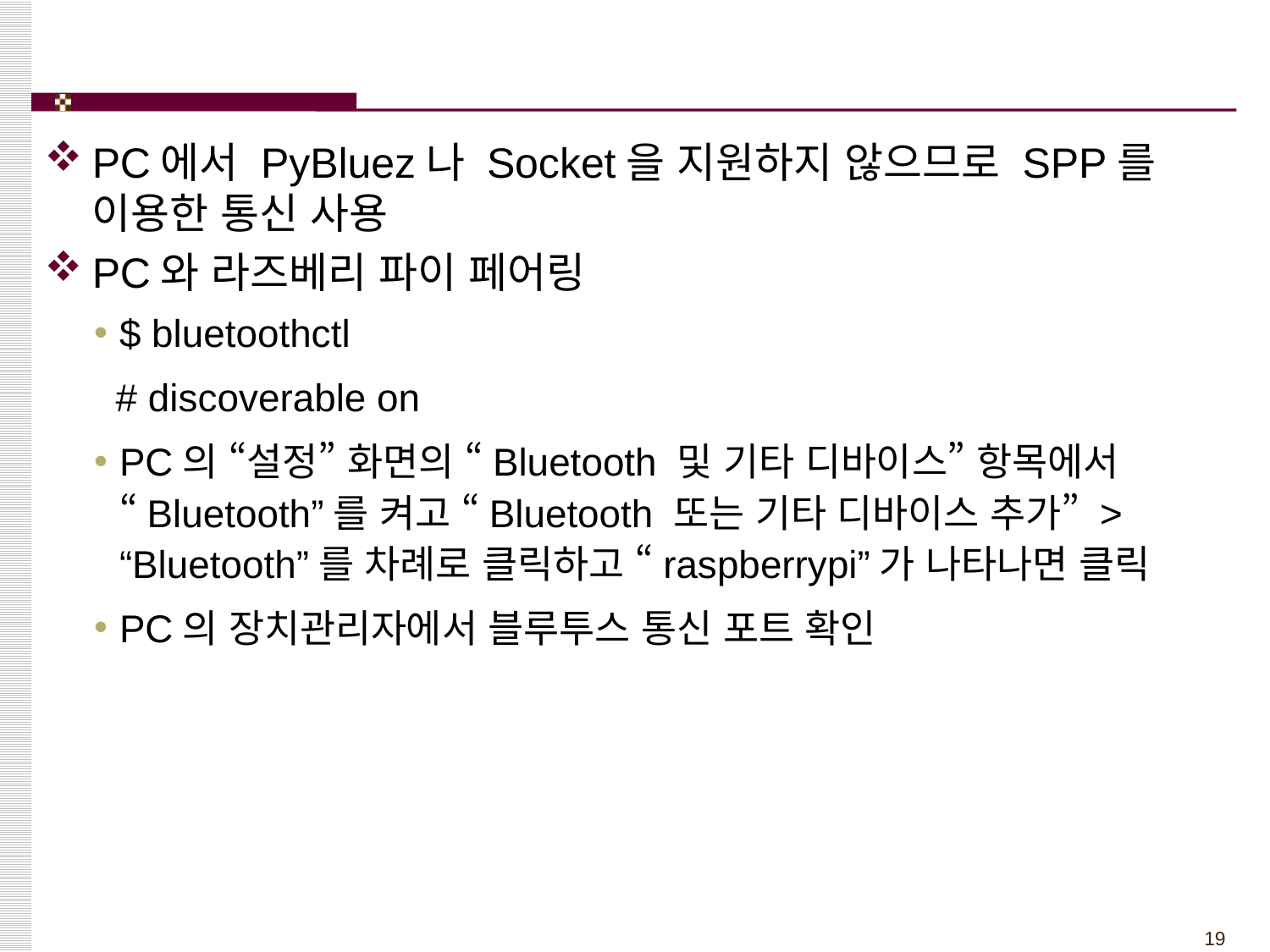

#
PC에서 PyBluez나 Socket을 지원하지 않으므로 SPP를 이용한 통신 사용
PC와 라즈베리 파이 페어링
$ bluetoothctl
  # discoverable on
PC의 “설정” 화면의 “Bluetooth 및 기타 디바이스” 항목에서 “Bluetooth”를 켜고 “Bluetooth 또는 기타 디바이스 추가” > “Bluetooth”를 차례로 클릭하고 “raspberrypi”가 나타나면 클릭
PC의 장치관리자에서 블루투스 통신 포트 확인